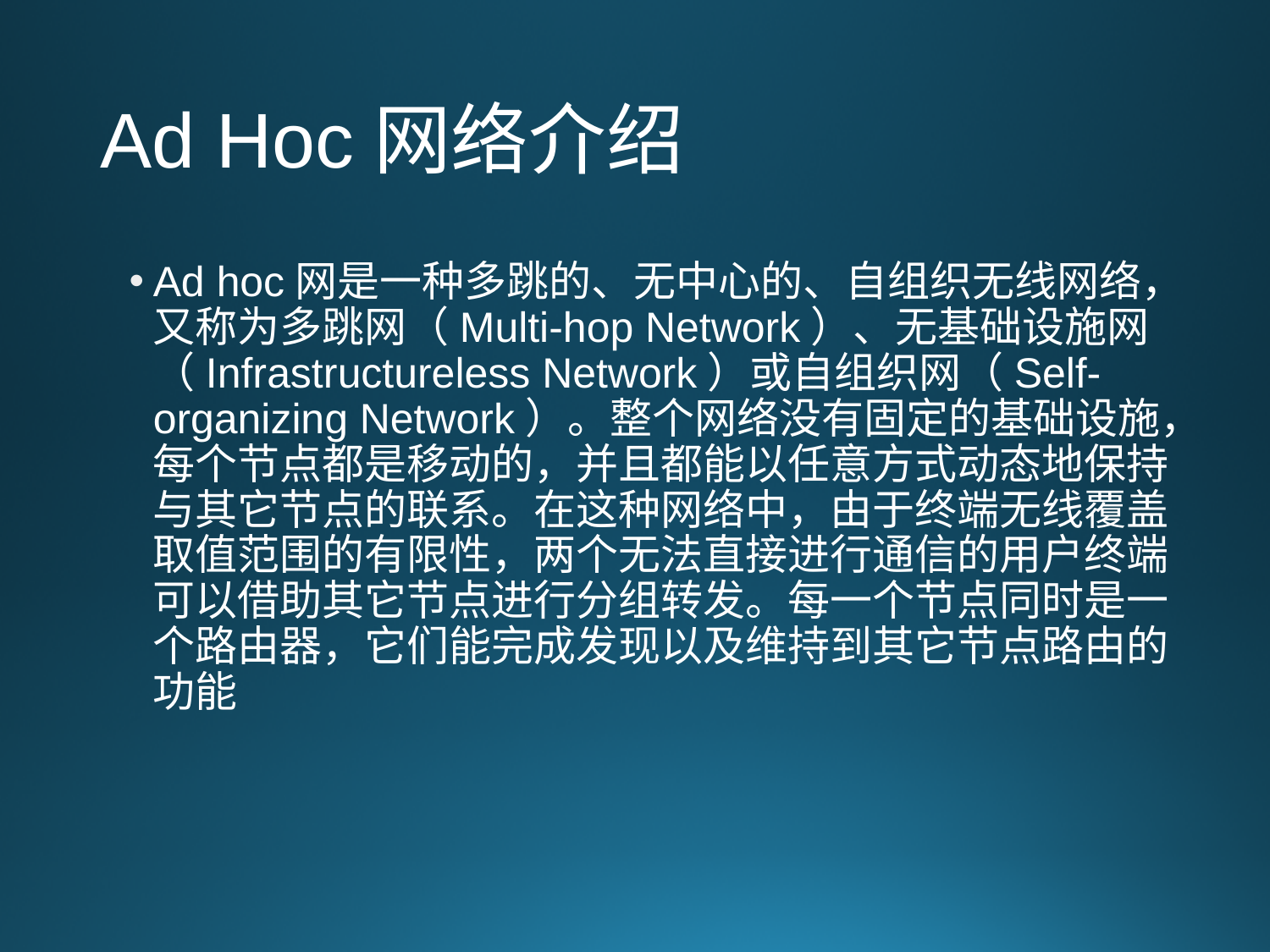

# Ad Hoc网络介绍
Ad hoc网是一种多跳的、无中心的、自组织无线网络，又称为多跳网（Multi-hop Network）、无基础设施网（Infrastructureless Network）或自组织网（Self-organizing Network）。整个网络没有固定的基础设施，每个节点都是移动的，并且都能以任意方式动态地保持与其它节点的联系。在这种网络中，由于终端无线覆盖取值范围的有限性，两个无法直接进行通信的用户终端可以借助其它节点进行分组转发。每一个节点同时是一个路由器，它们能完成发现以及维持到其它节点路由的功能